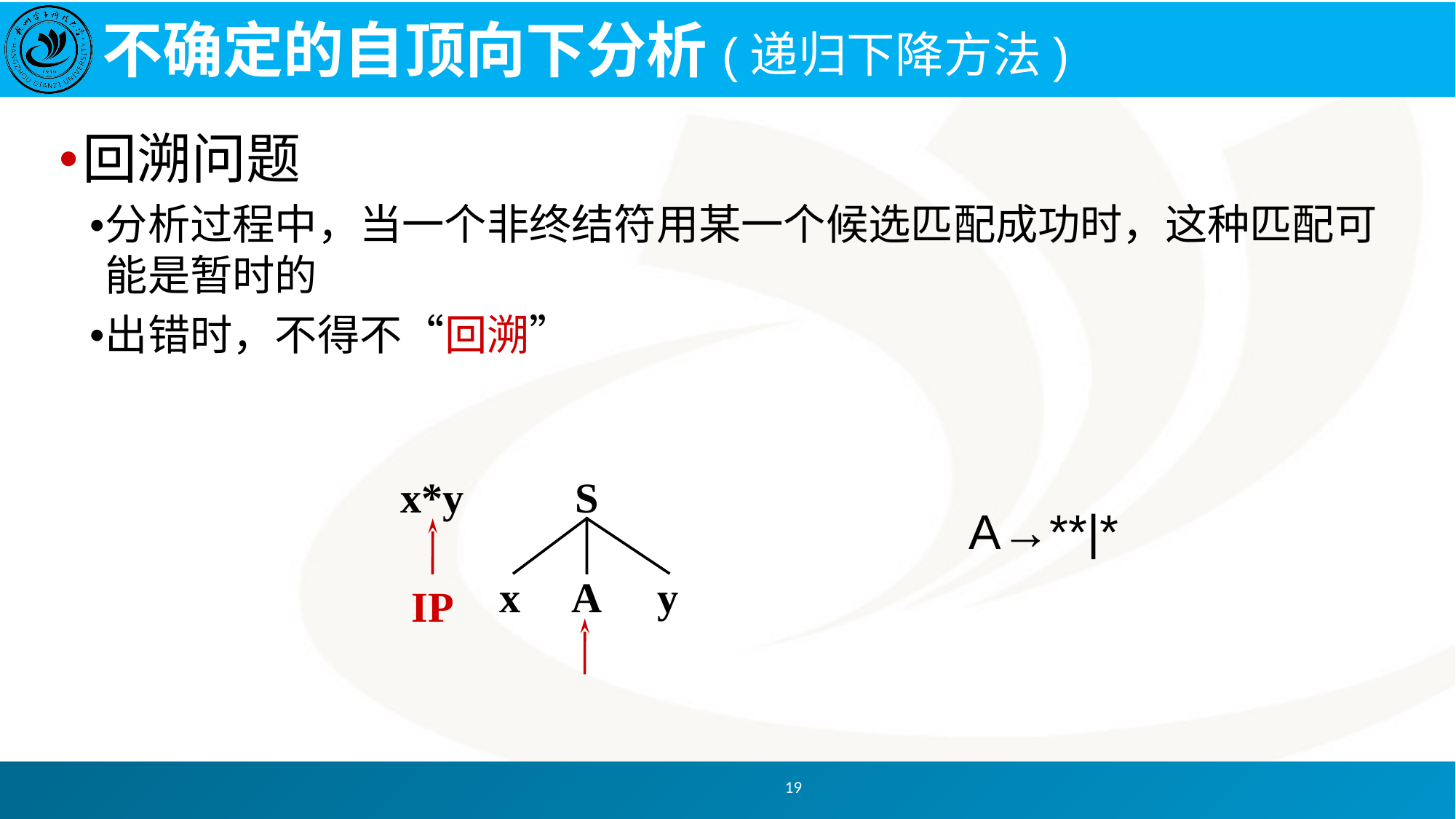

# 不确定的自顶向下分析(递归下降方法)
回溯问题
分析过程中，当一个非终结符用某一个候选匹配成功时，这种匹配可能是暂时的
出错时，不得不“回溯”
x*y
S

x
A
y
IP

A→**|*
19